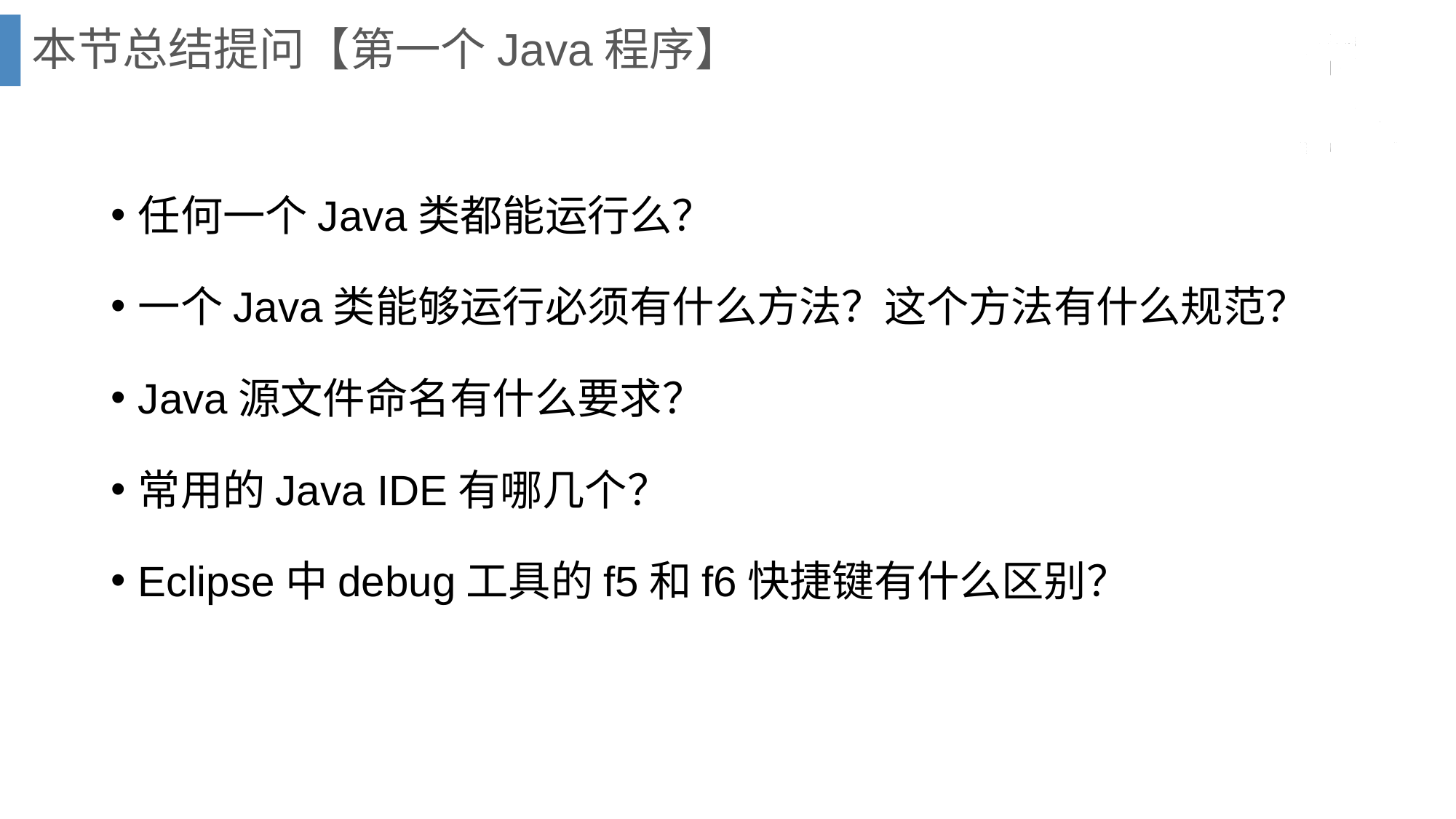

# 本节总结提问【第一个Java程序】
任何一个Java类都能运行么？
一个Java类能够运行必须有什么方法？这个方法有什么规范？
Java源文件命名有什么要求？
常用的Java IDE有哪几个？
Eclipse中debug工具的f5和f6快捷键有什么区别？